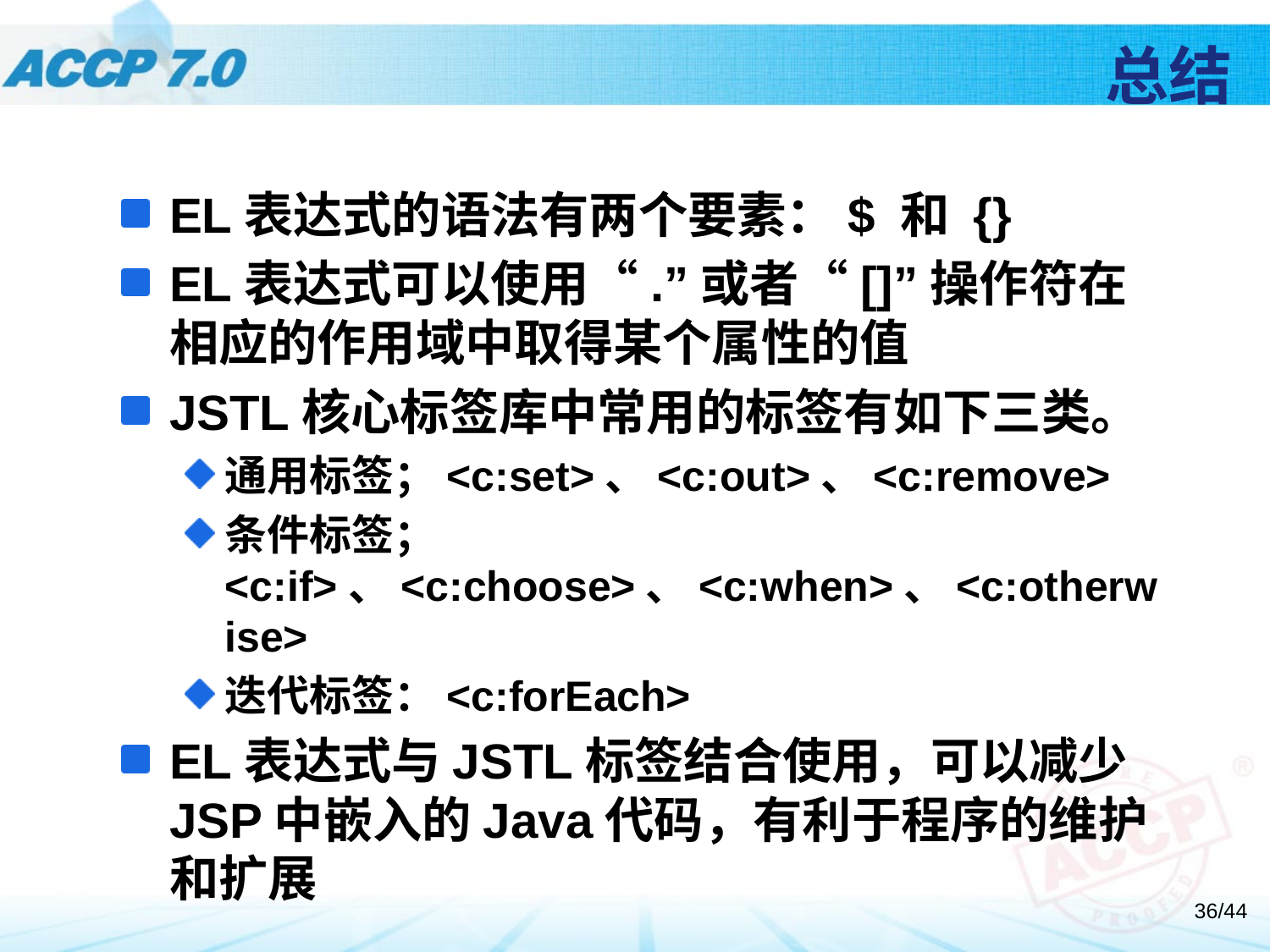

# 总结
EL表达式的语法有两个要素：$ 和 {}
EL表达式可以使用“.”或者“[]”操作符在相应的作用域中取得某个属性的值
JSTL核心标签库中常用的标签有如下三类。
通用标签；<c:set>、<c:out>、<c:remove>
条件标签；<c:if>、<c:choose>、<c:when>、<c:otherwise>
迭代标签：<c:forEach>
EL表达式与JSTL标签结合使用，可以减少JSP中嵌入的Java代码，有利于程序的维护和扩展

36/44